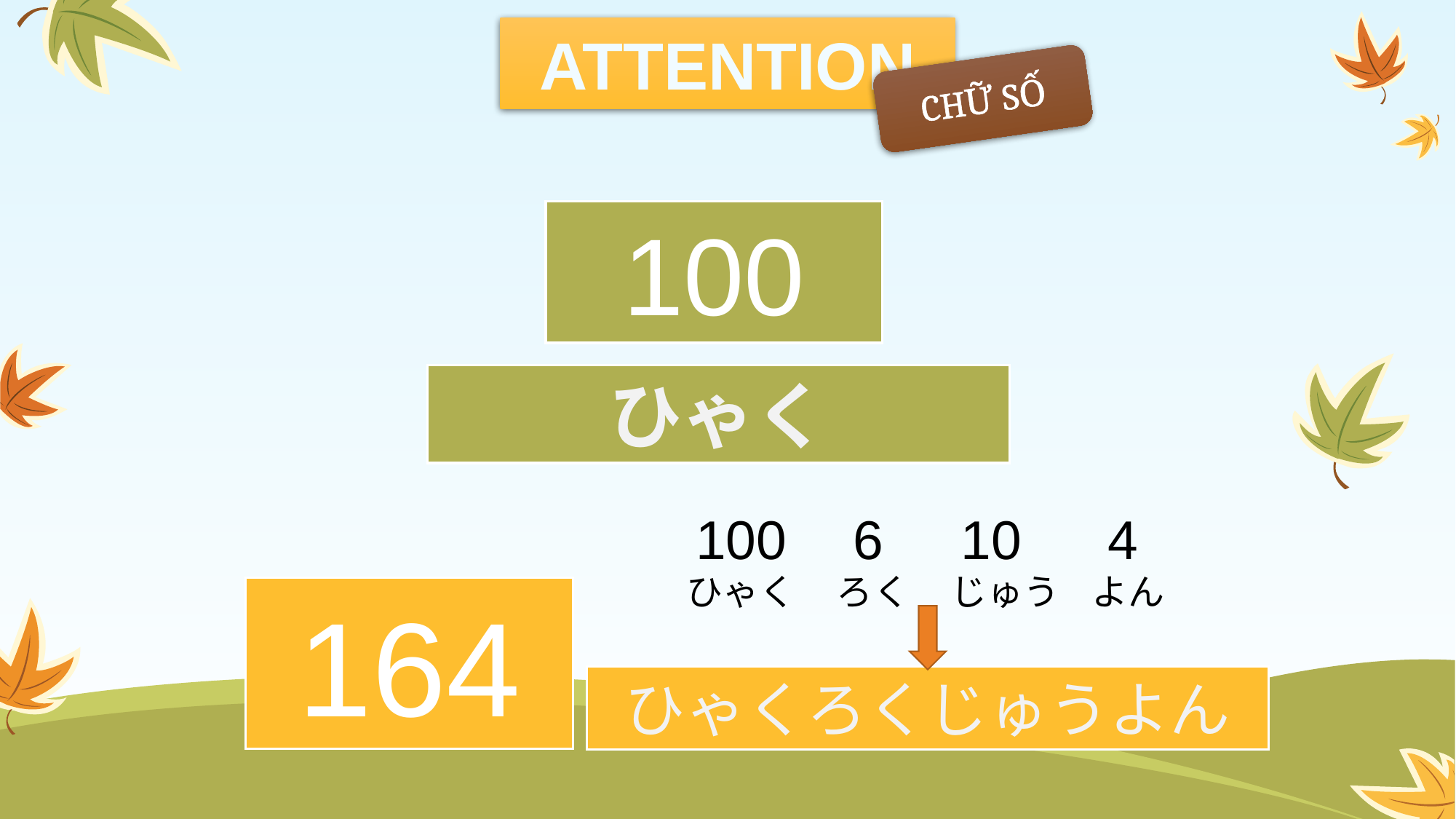

ATTENTION
CHỮ SỐ
100
ひゃく
100
6
10
4
ひゃく
ろく
じゅう
よん
164

ひゃくろくじゅうよん